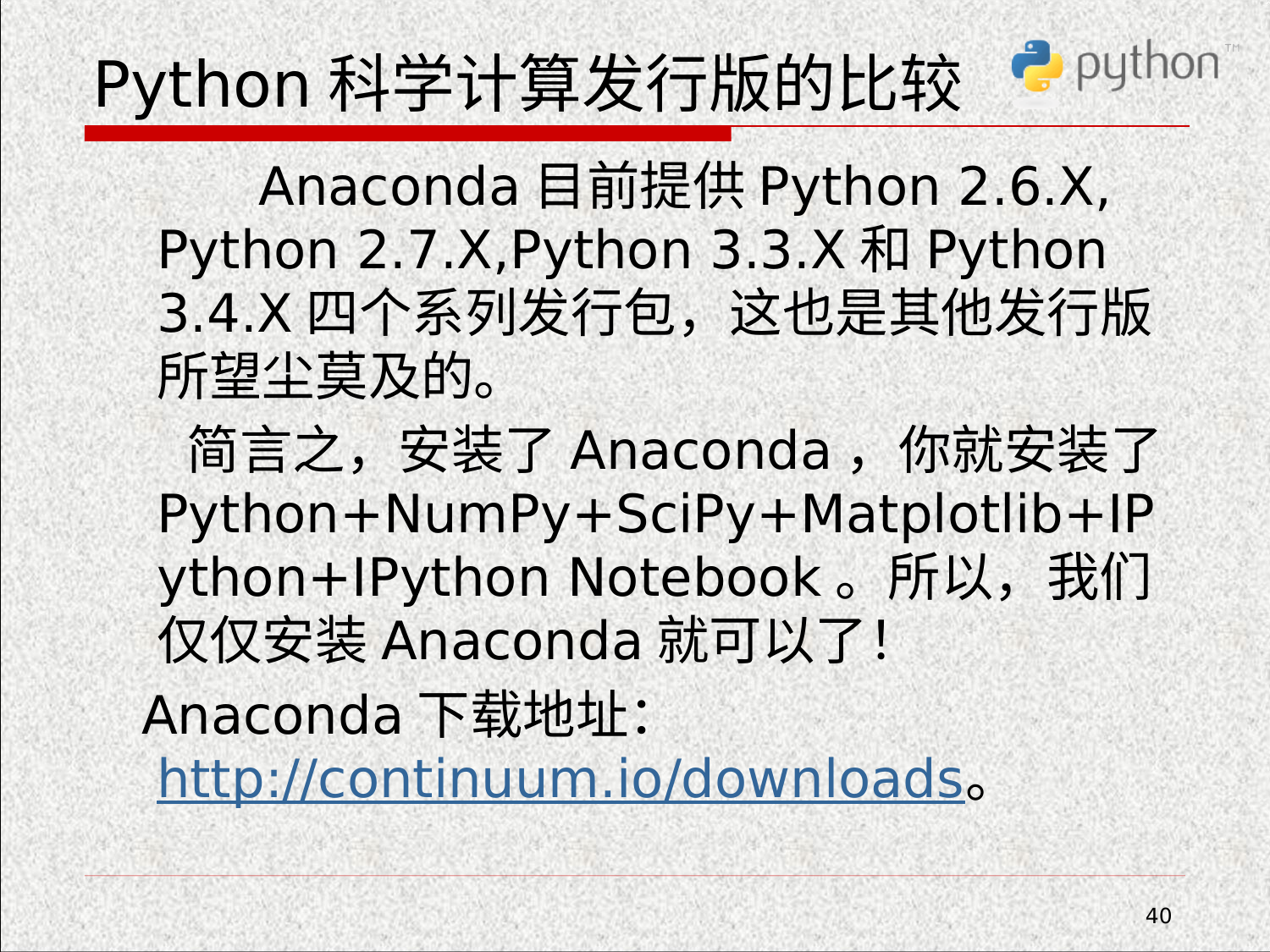

# Python科学计算发行版的比较
          Anaconda目前提供Python 2.6.X, Python 2.7.X,Python 3.3.X和Python 3.4.X四个系列发行包，这也是其他发行版所望尘莫及的。
       简言之，安装了Anaconda，你就安装了Python+NumPy+SciPy+Matplotlib+IPython+IPython Notebook。所以，我们仅仅安装Anaconda就可以了！
   Anaconda下载地址：http://continuum.io/downloads。

40